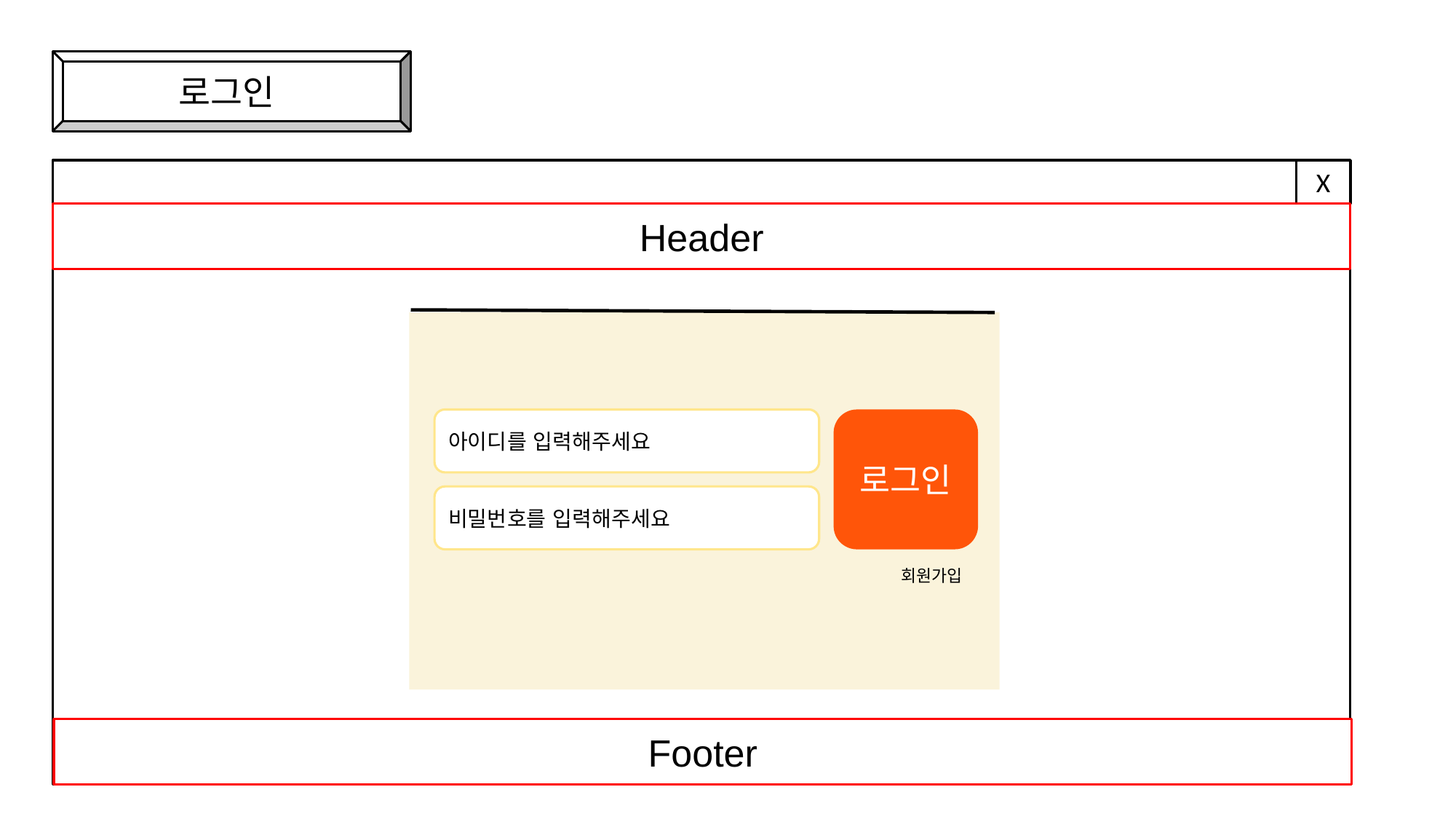

로그인

X
Header

아이디를 입력해주세요
로그인
비밀번호를 입력해주세요
회원가입
Footer